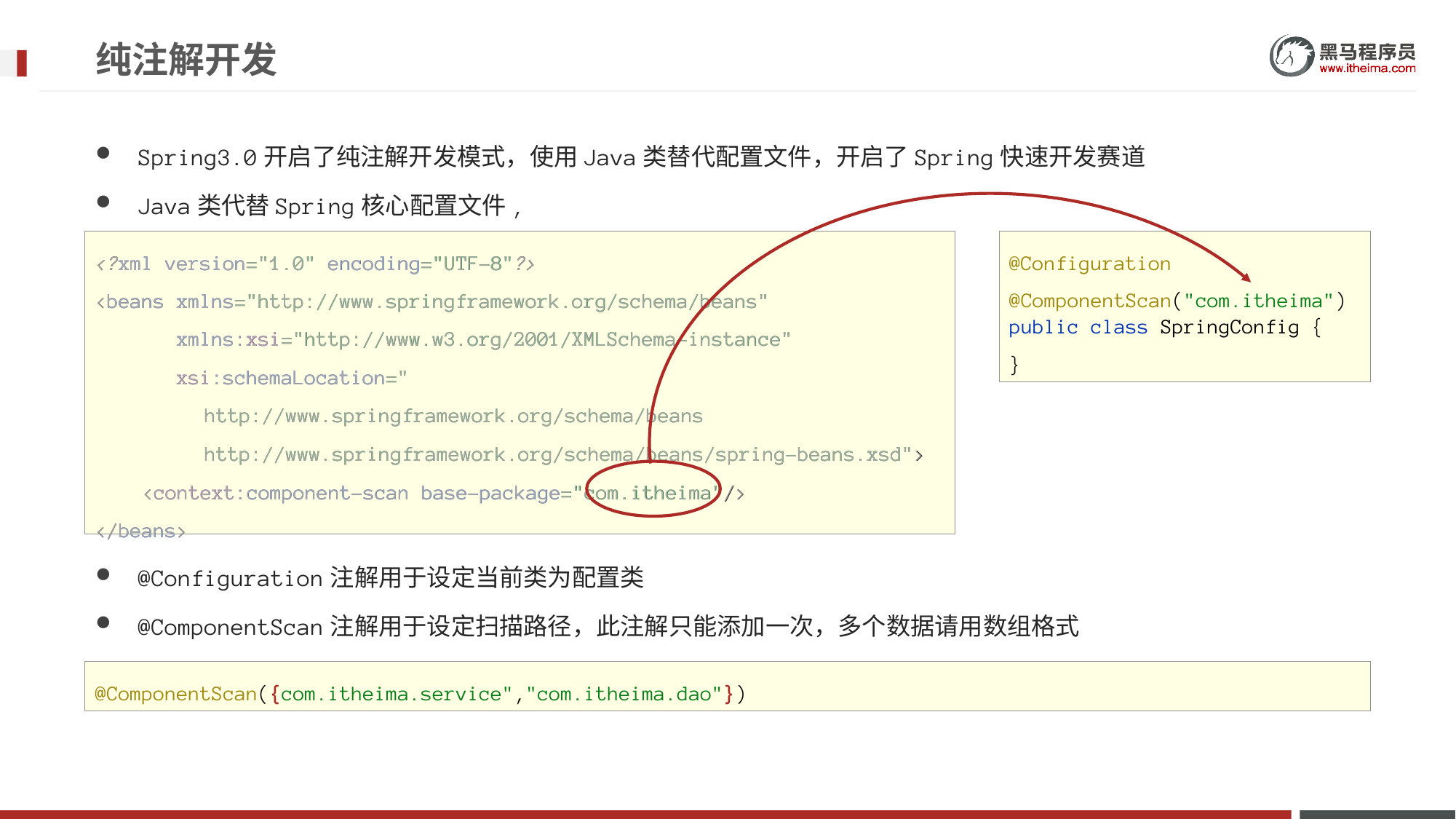

纯注解开发
Spring3.0开启了纯注解开发模式，使用Java类替代配置文件，开启了Spring快速开发赛道
Java类代替Spring核心配置文件,

@Configuration注解用于设定当前类为配置类
@ComponentScan注解用于设定扫描路径，此注解只能添加一次，多个数据请用数组格式

<?xml version="1.0" encoding="UTF-8"?>
<beans xmlns="http://www.springframework.org/schema/beans"
       xmlns:xsi="http://www.w3.org/2001/XMLSchema-instance"
       xsi:schemaLocation="
        	http://www.springframework.org/schema/beans
	http://www.springframework.org/schema/beans/spring-beans.xsd">
</beans>
<?xml version="1.0" encoding="UTF-8"?>
<beans xmlns="http://www.springframework.org/schema/beans"
       xmlns:xsi="http://www.w3.org/2001/XMLSchema-instance"
       xsi:schemaLocation="
        	http://www.springframework.org/schema/beans
	http://www.springframework.org/schema/beans/spring-beans.xsd">
</beans>

public class SpringConfig {
}
@Configuration
@ComponentScan("com.itheima")
<context:component-scan base-package="com.itheima"/>
<context:component-scan base-package="com.itheima"/>

@ComponentScan({com.itheima.service","com.itheima.dao"})